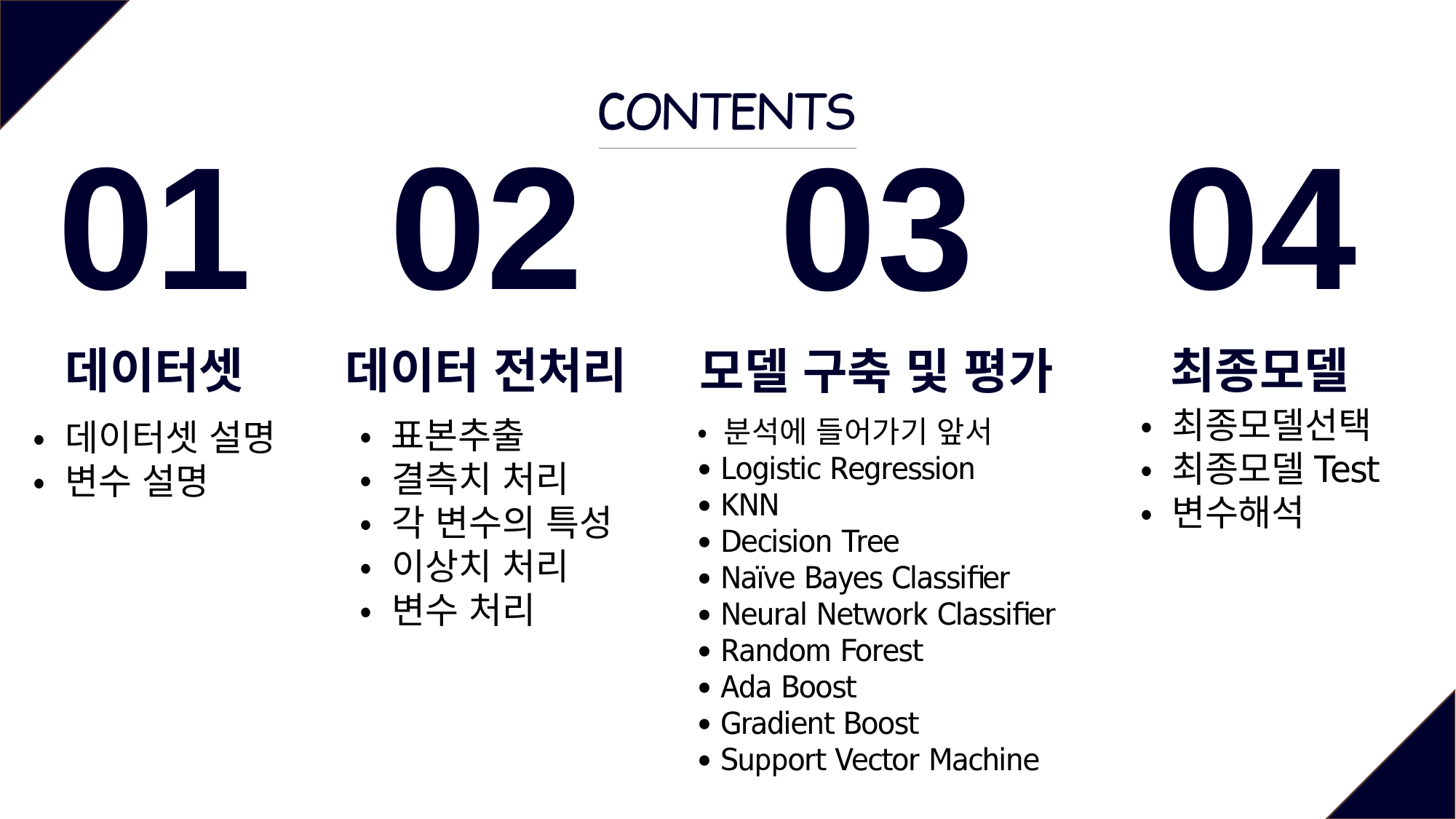

CONTENTS
01
02
04
03
데이터 전처리
데이터셋
최종모델
모델 구축 및 평가
• 최종모델선택
• 최종모델Test
• 변수해석
• 분석에 들어가기 앞서
• Logistic Regression
• KNN
• Decision Tree
• Naïve Bayes Classifier
• Neural Network Classifier
• Random Forest
• Ada Boost
• Gradient Boost
• Support Vector Machine
• 표본추출
• 결측치 처리
• 각 변수의 특성
• 이상치 처리
• 변수 처리
• 데이터셋 설명
• 변수 설명